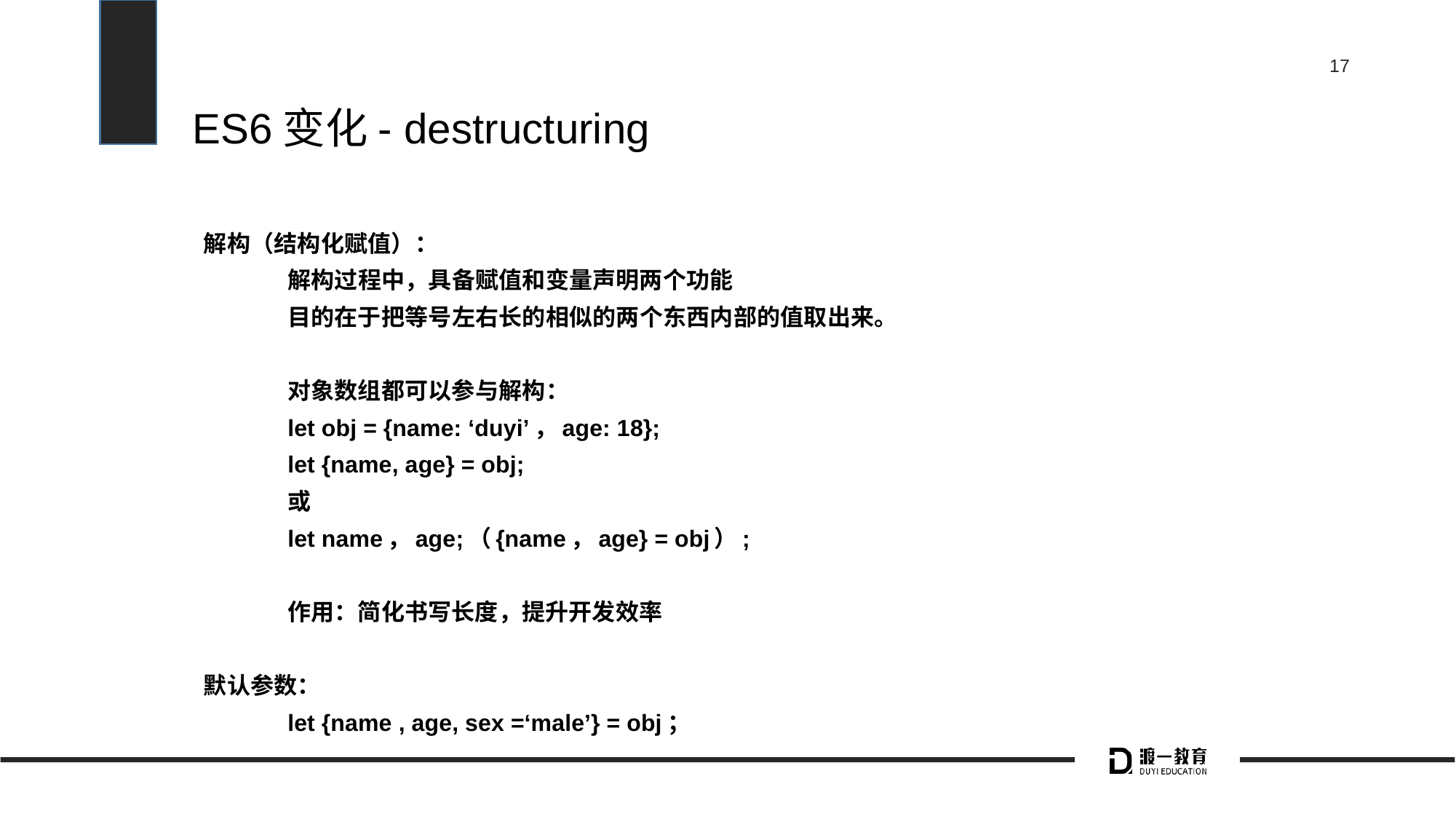

# ES6变化- destructuring
解构（结构化赋值）：
	解构过程中，具备赋值和变量声明两个功能
	目的在于把等号左右长的相似的两个东西内部的值取出来。

	对象数组都可以参与解构：
		let obj = {name: ‘duyi’，age: 18};
		let {name, age} = obj;
			或
		let name，age;（{name，age} = obj）;

	作用：简化书写长度，提升开发效率

默认参数：
	let {name , age, sex =‘male’} = obj；